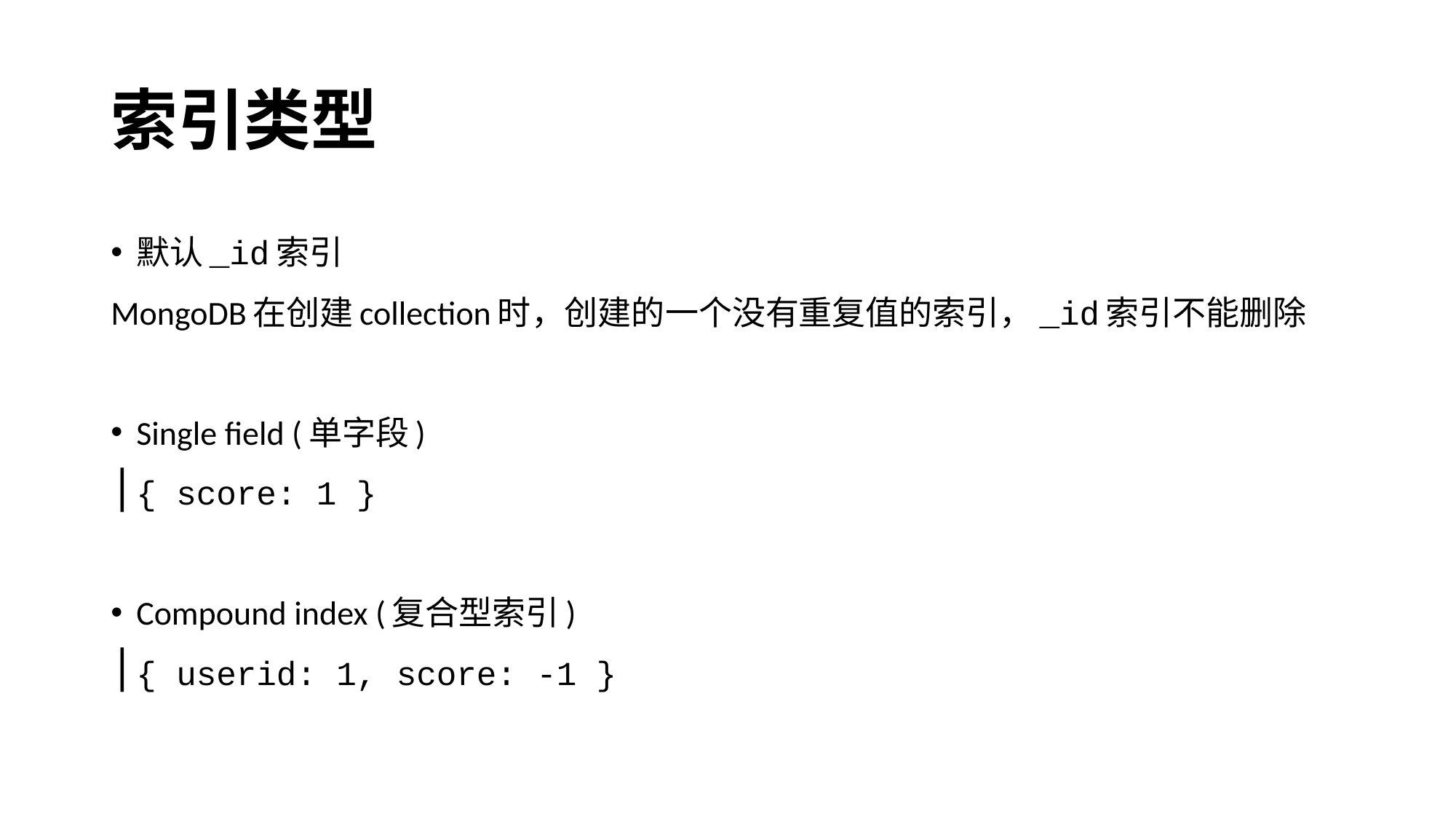

# 索引类型
默认_id索引
MongoDB在创建collection时，创建的一个没有重复值的索引，_id索引不能删除

Single field (单字段)
{ score: 1 }

Compound index (复合型索引)
{ userid: 1, score: -1 }